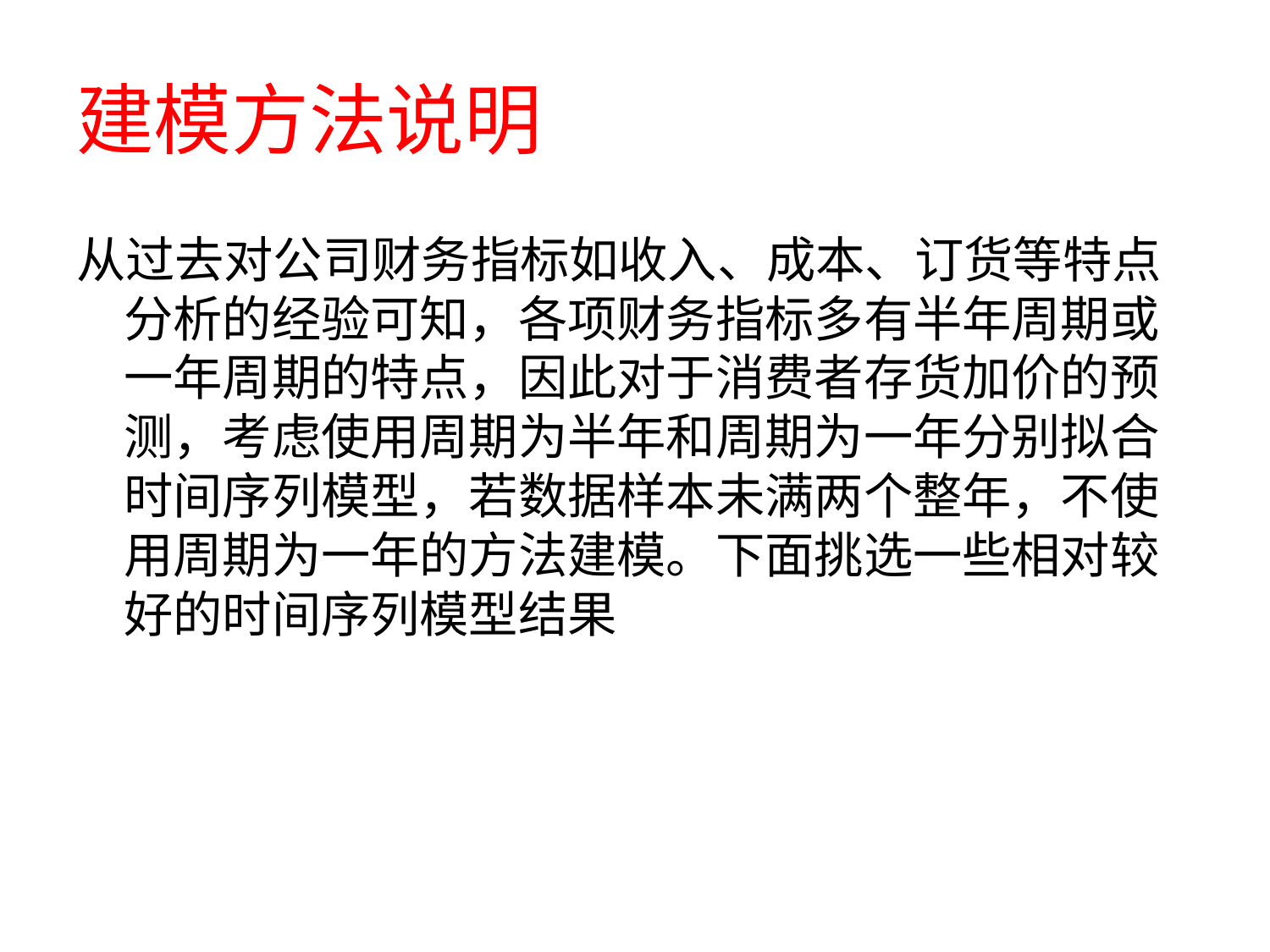

# 建模方法说明
从过去对公司财务指标如收入、成本、订货等特点分析的经验可知，各项财务指标多有半年周期或一年周期的特点，因此对于消费者存货加价的预测，考虑使用周期为半年和周期为一年分别拟合时间序列模型，若数据样本未满两个整年，不使用周期为一年的方法建模。下面挑选一些相对较好的时间序列模型结果